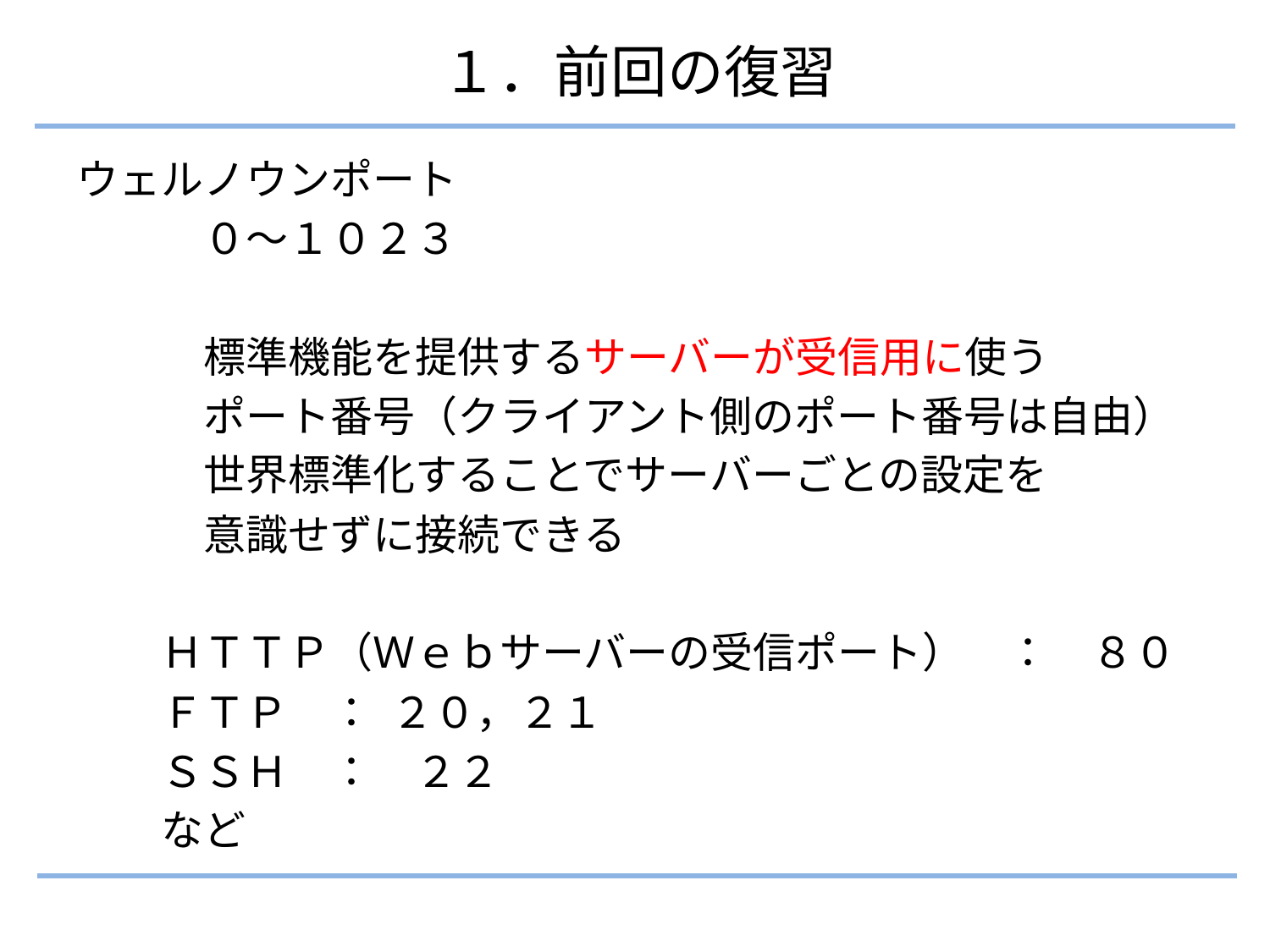

# １．前回の復習
ウェルノウンポート
　　　０～１０２３

　　　標準機能を提供するサーバーが受信用に使う
　　　ポート番号（クライアント側のポート番号は自由）
　　　世界標準化することでサーバーごとの設定を
　　　意識せずに接続できる

　　ＨＴＴＰ（Ｗｅｂサーバーの受信ポート）　：　８０
　　ＦＴＰ　：  ２０，２１
　　ＳＳＨ　：　２２
　　など